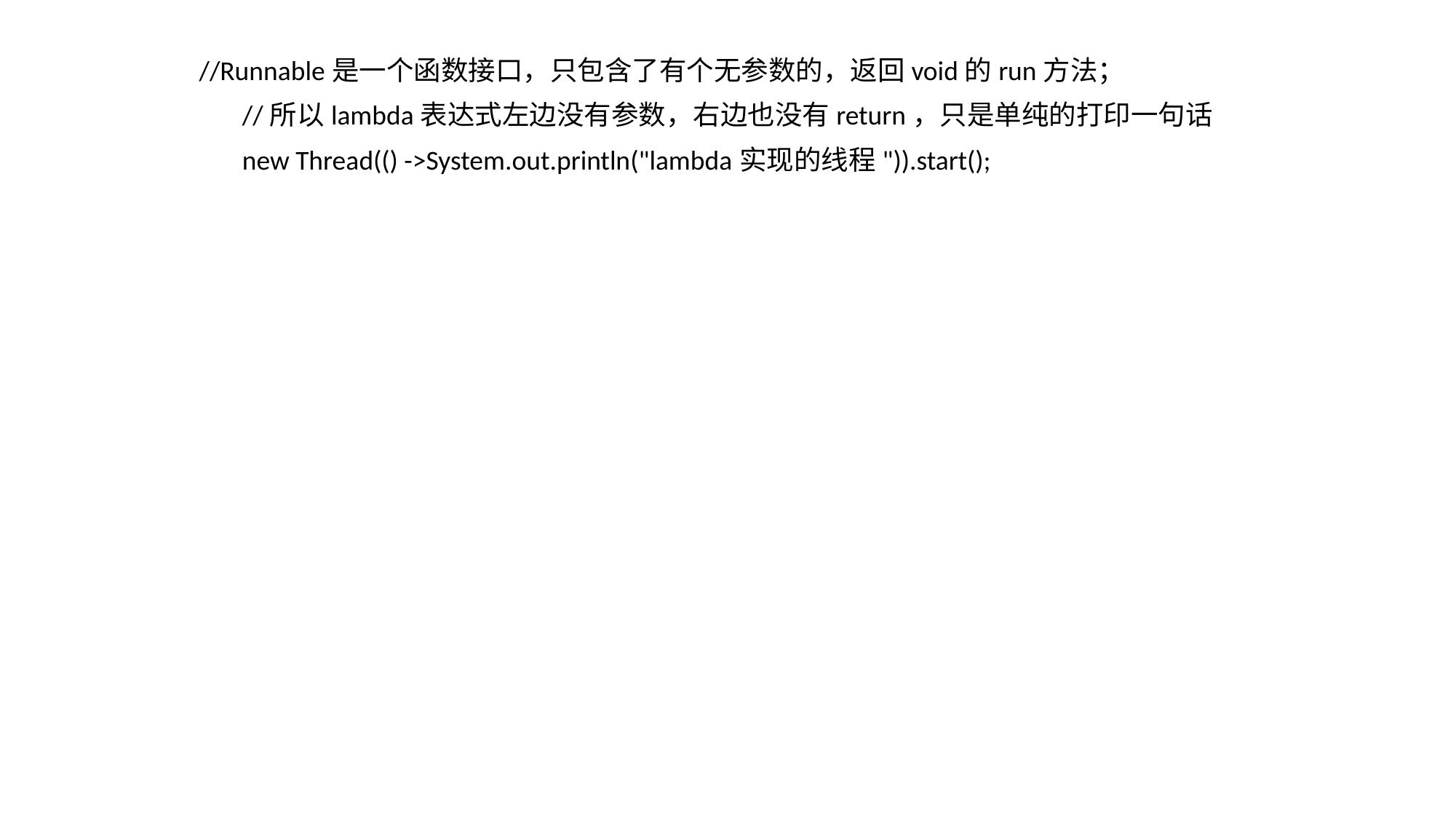

//Runnable是一个函数接口，只包含了有个无参数的，返回void的run方法；
        //所以lambda表达式左边没有参数，右边也没有return，只是单纯的打印一句话
        new Thread(() ->System.out.println("lambda实现的线程")).start();